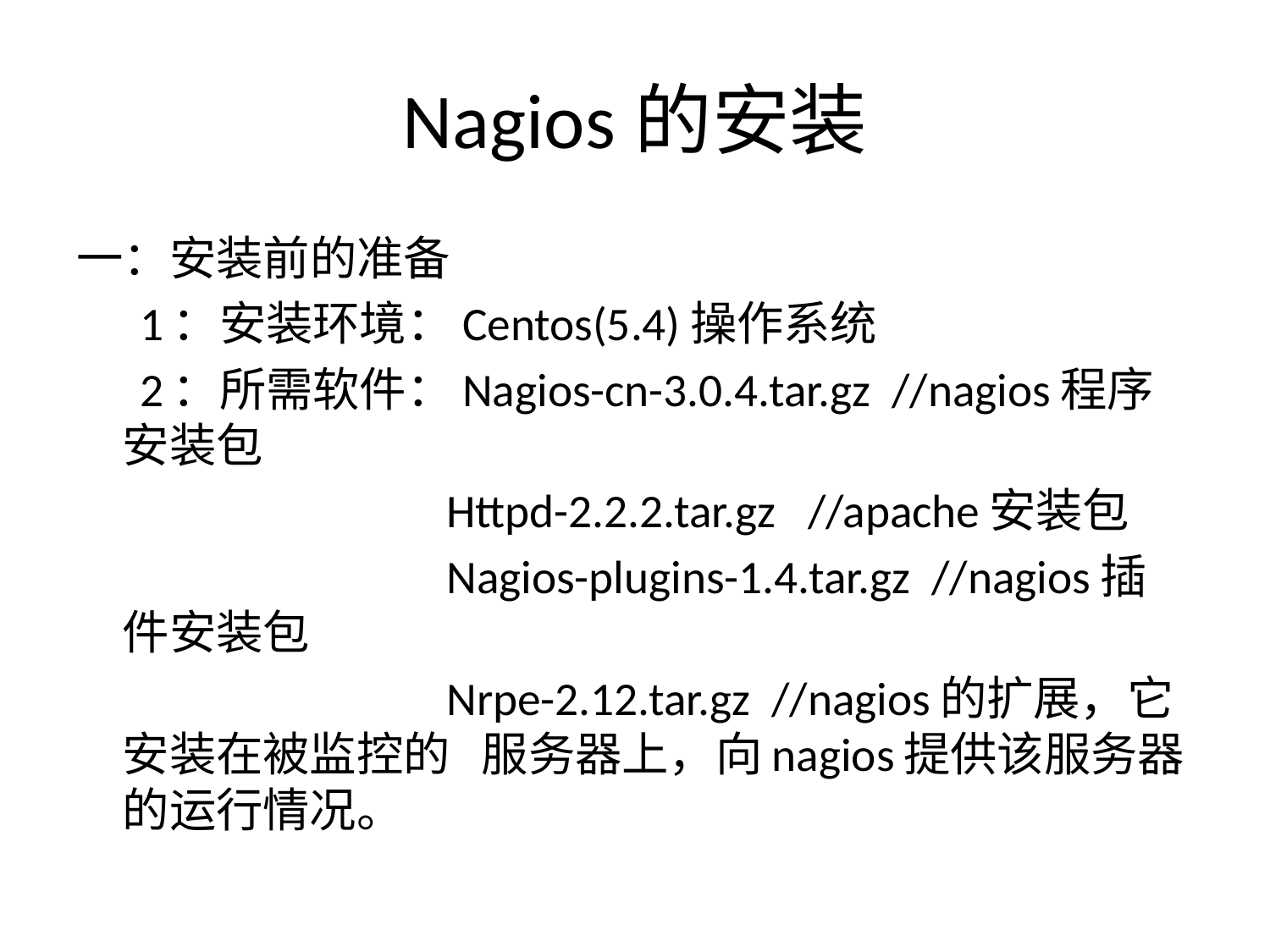

# Nagios的安装
一：安装前的准备
      1：安装环境：Centos(5.4)操作系统
      2：所需软件：Nagios-cn-3.0.4.tar.gz  //nagios程序安装包
                                   Httpd-2.2.2.tar.gz   //apache安装包
                                   Nagios-plugins-1.4.tar.gz  //nagios插件安装包
                                   Nrpe-2.12.tar.gz  //nagios的扩展，它安装在被监控的   服务器上，向nagios提供该服务器的运行情况。